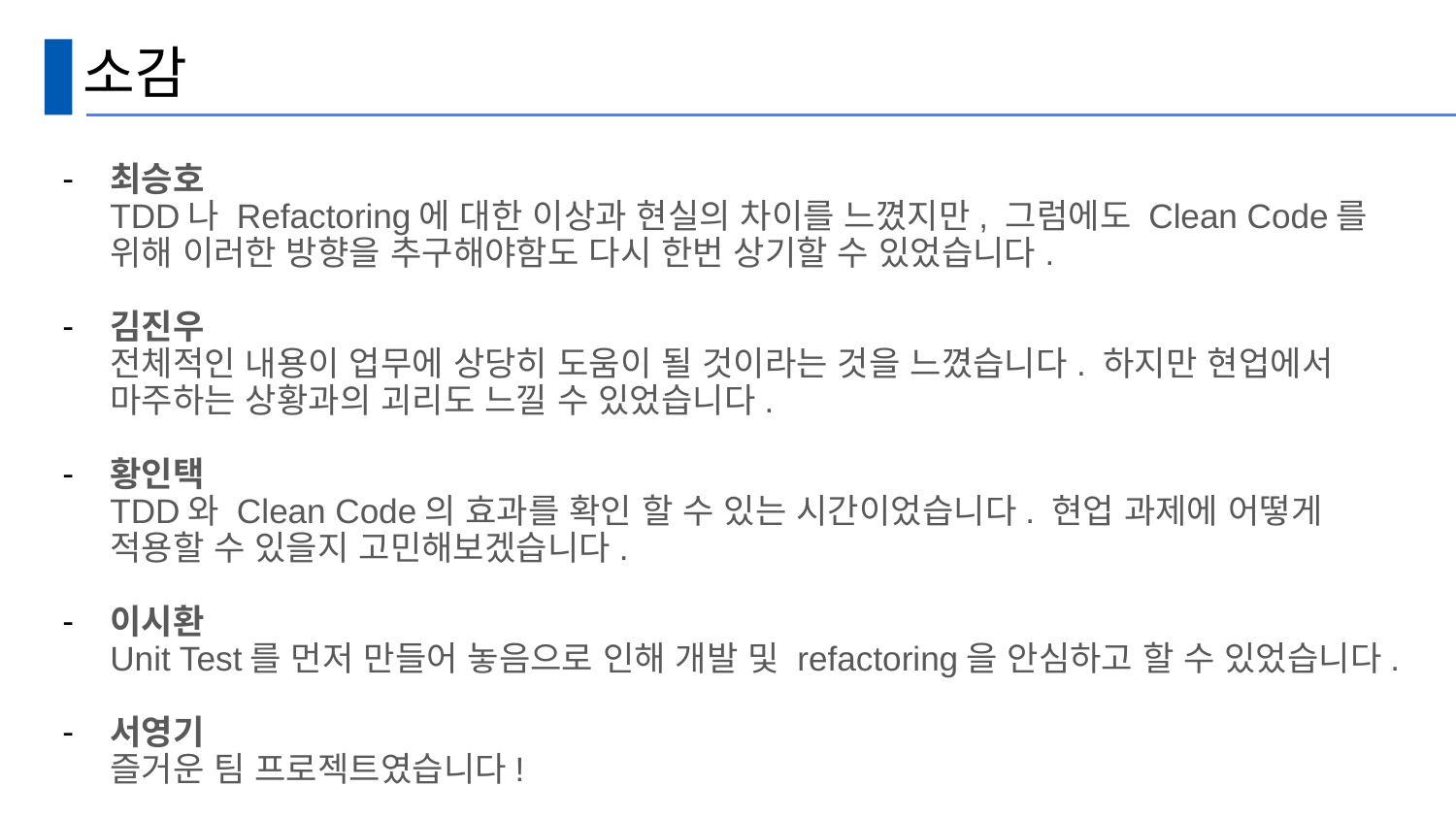

# 소감
최승호
TDD나 Refactoring에 대한 이상과 현실의 차이를 느꼈지만, 그럼에도 Clean Code를 위해 이러한 방향을 추구해야함도 다시 한번 상기할 수 있었습니다.

김진우
전체적인 내용이 업무에 상당히 도움이 될 것이라는 것을 느꼈습니다. 하지만 현업에서 마주하는 상황과의 괴리도 느낄 수 있었습니다.

황인택
TDD와 Clean Code의 효과를 확인 할 수 있는 시간이었습니다. 현업 과제에 어떻게 적용할 수 있을지 고민해보겠습니다.

이시환
Unit Test를 먼저 만들어 놓음으로 인해 개발 및 refactoring을 안심하고 할 수 있었습니다.

서영기
즐거운 팀 프로젝트였습니다!